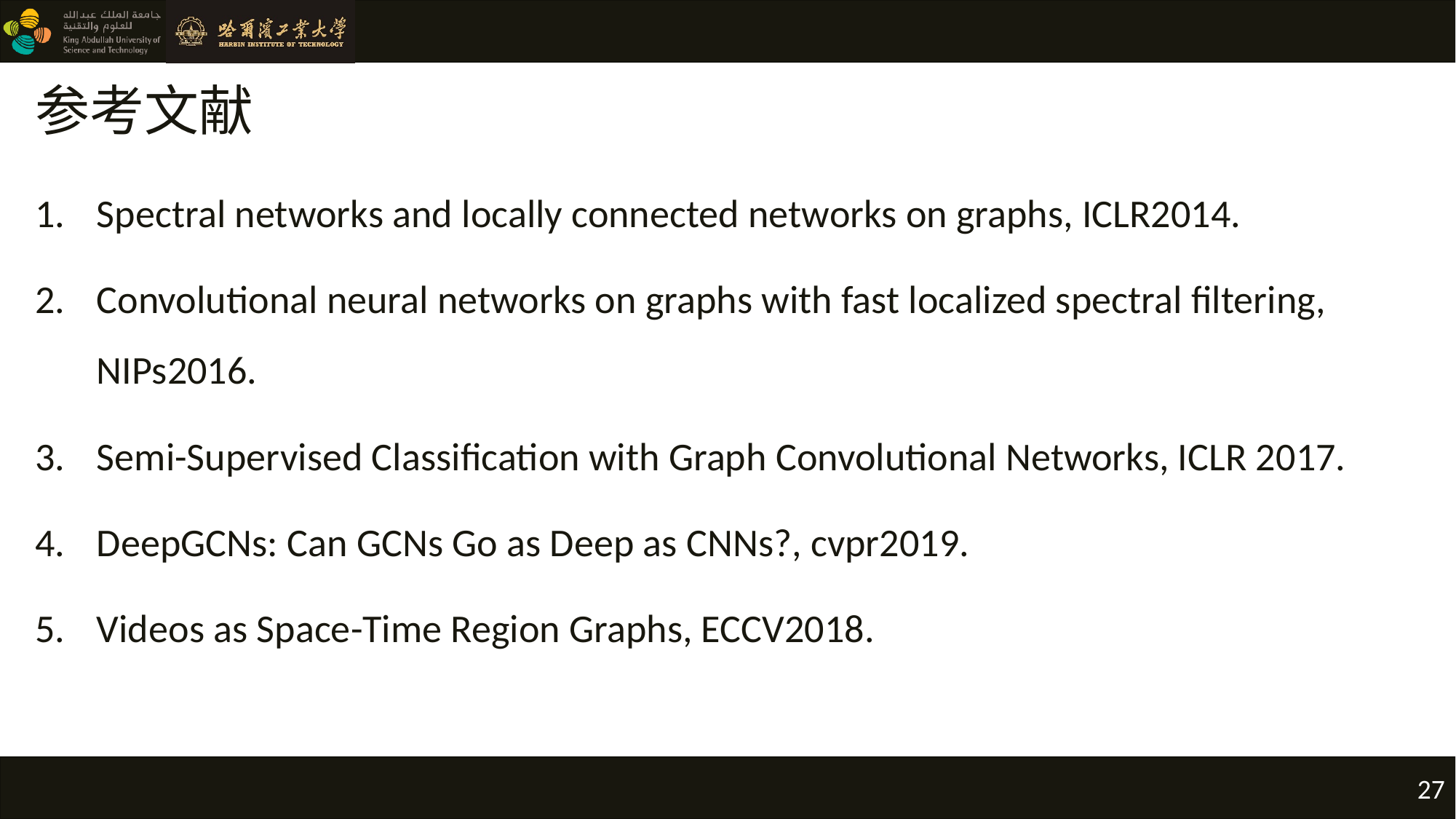

# 参考文献
Spectral networks and locally connected networks on graphs, ICLR2014.
Convolutional neural networks on graphs with fast localized spectral filtering, NIPs2016.
Semi-Supervised Classification with Graph Convolutional Networks, ICLR 2017.
DeepGCNs: Can GCNs Go as Deep as CNNs?, cvpr2019.
Videos as Space-Time Region Graphs, ECCV2018.

27